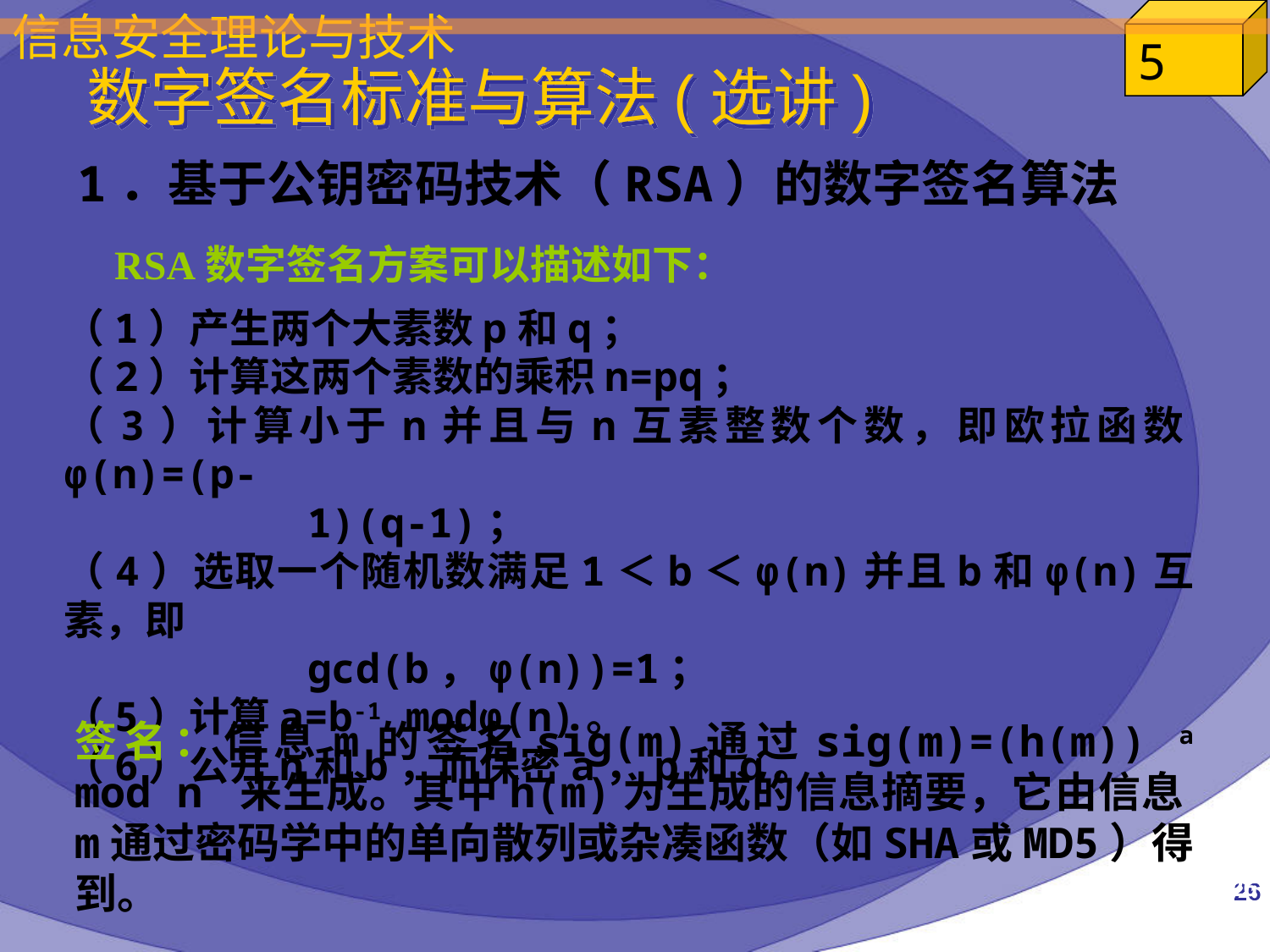

数字签名标准与算法(选讲)
1．基于公钥密码技术（RSA）的数字签名算法
RSA数字签名方案可以描述如下：
（1）产生两个大素数p和q；
（2）计算这两个素数的乘积n=pq；
（3）计算小于n并且与n互素整数个数，即欧拉函数φ(n)=(p-
          1)(q-1)；
（4）选取一个随机数满足1＜b＜φ(n)并且b和φ(n)互素，即
          gcd(b，φ(n))=1；
（5）计算a=b-1 modφ(n)。
（6）公开n和b，而保密a，p和q。
签名：信息m的签名sig(m)通过sig(m)=(h(m)) a mod n 来生成。其中h(m)为生成的信息摘要，它由信息m通过密码学中的单向散列或杂凑函数（如SHA或MD5）得到。
26